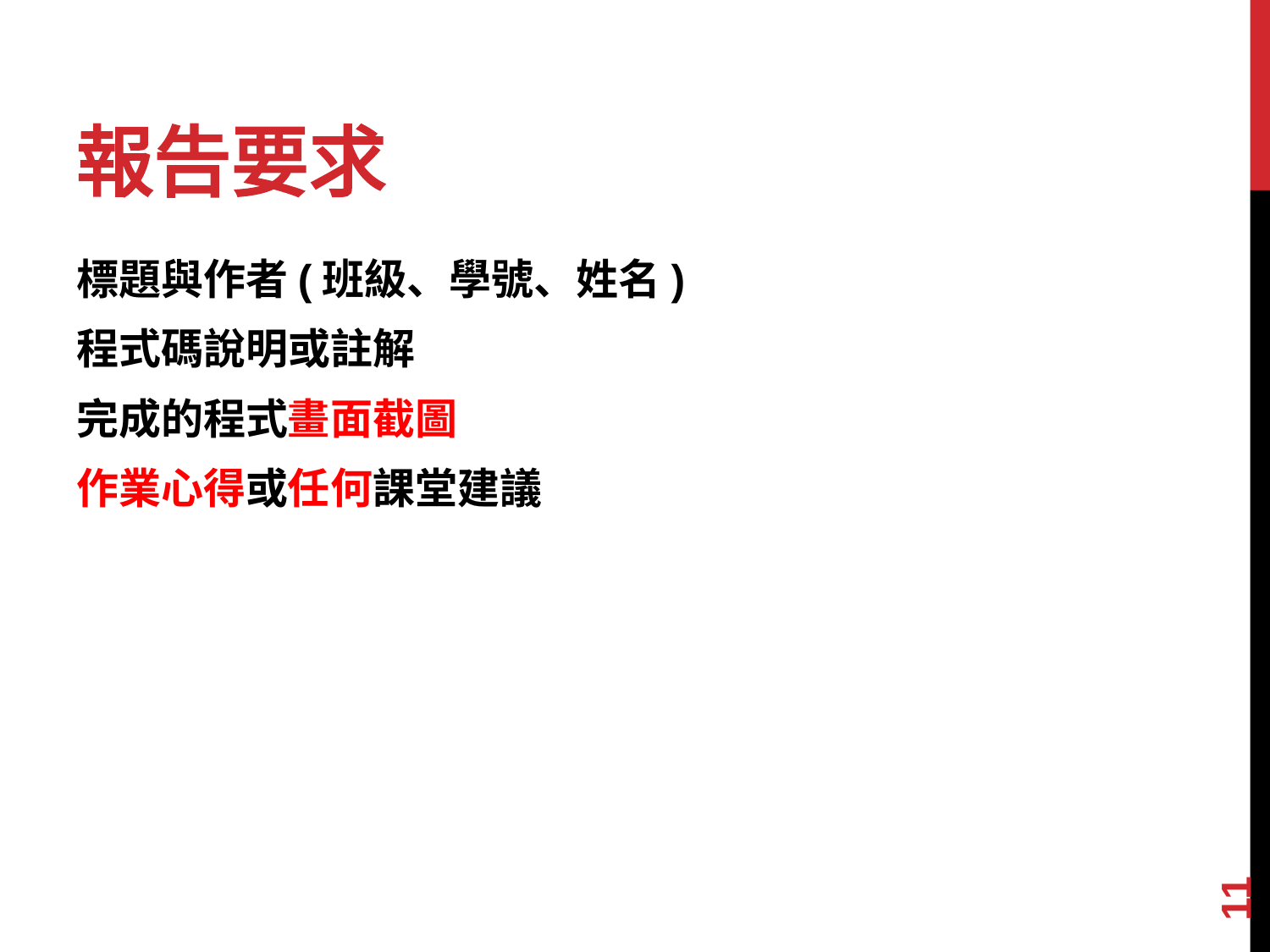

# 報告要求
標題與作者(班級、學號、姓名)
程式碼說明或註解
完成的程式畫面截圖
作業心得或任何課堂建議
11